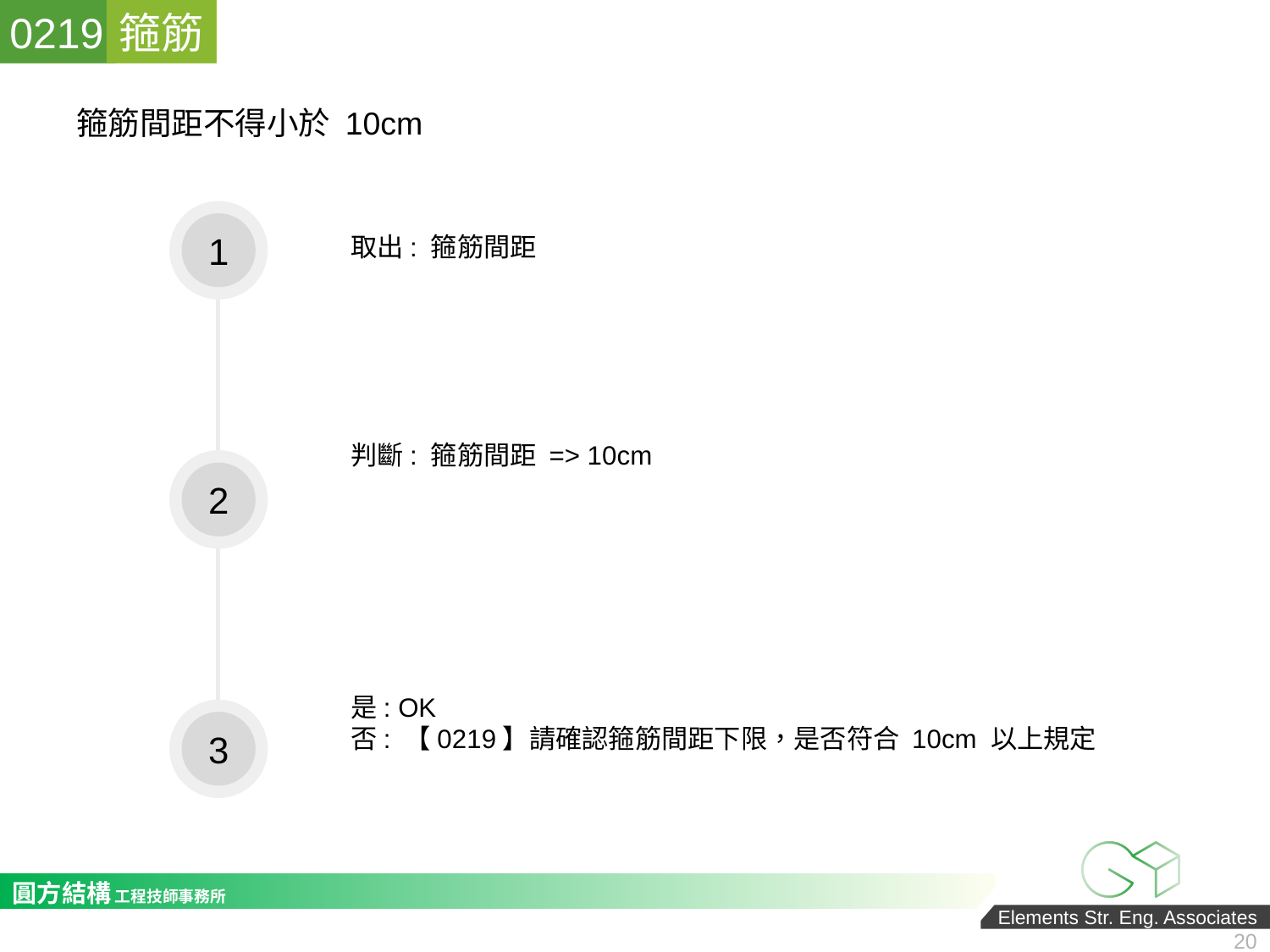

20
0113
0219
箍筋
箍筋
箍筋間距不得小於 10cm
1

取出: 箍筋間距
判斷: 箍筋間距 => 10cm
2

是: OK
否: 【0219】請確認箍筋間距下限，是否符合 10cm 以上規定
3